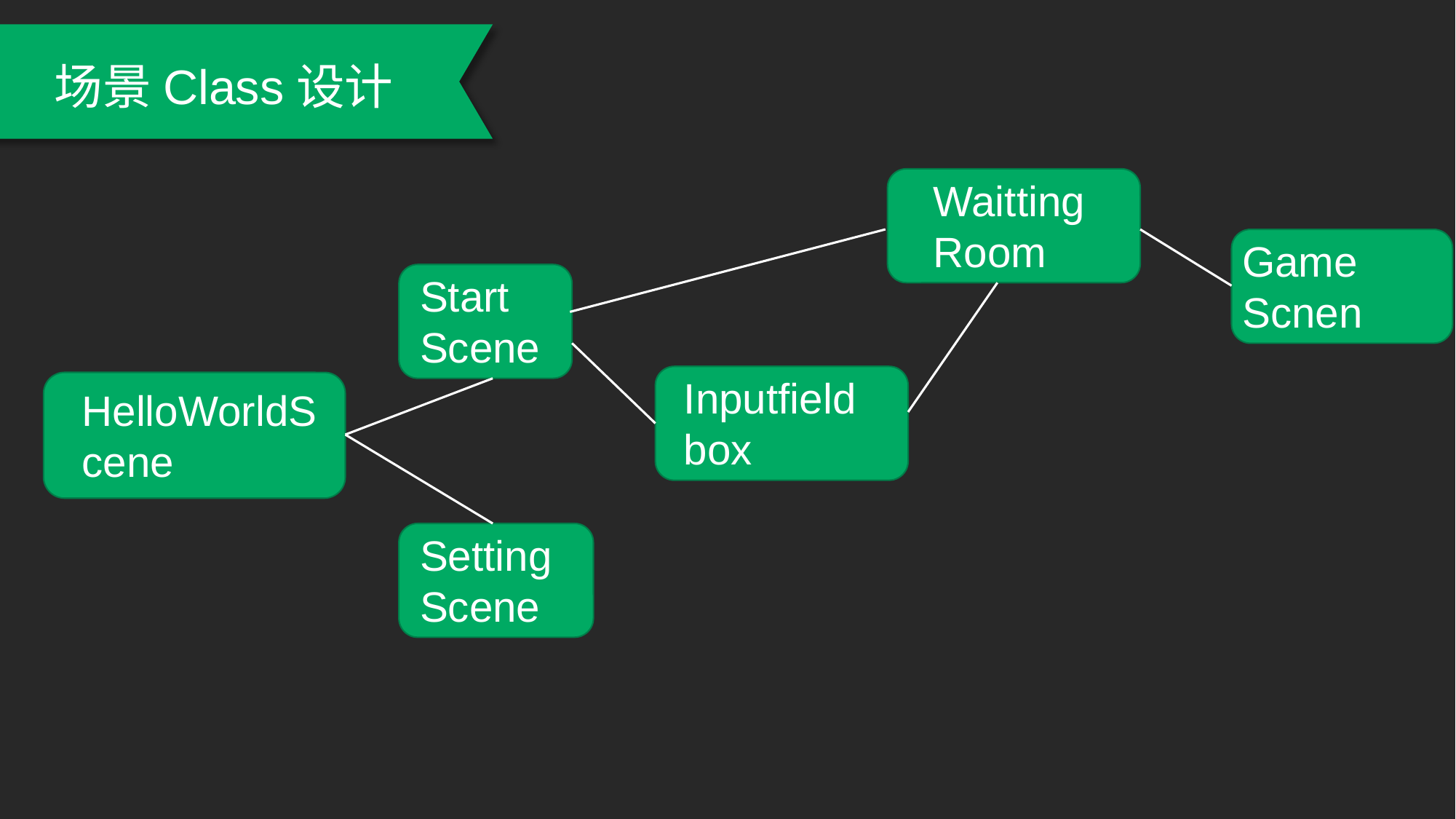

场景Class设计

Waitting
Room

Game
Scnen

Start
Scene

Inputfield
box

HelloWorldScene

Setting
Scene